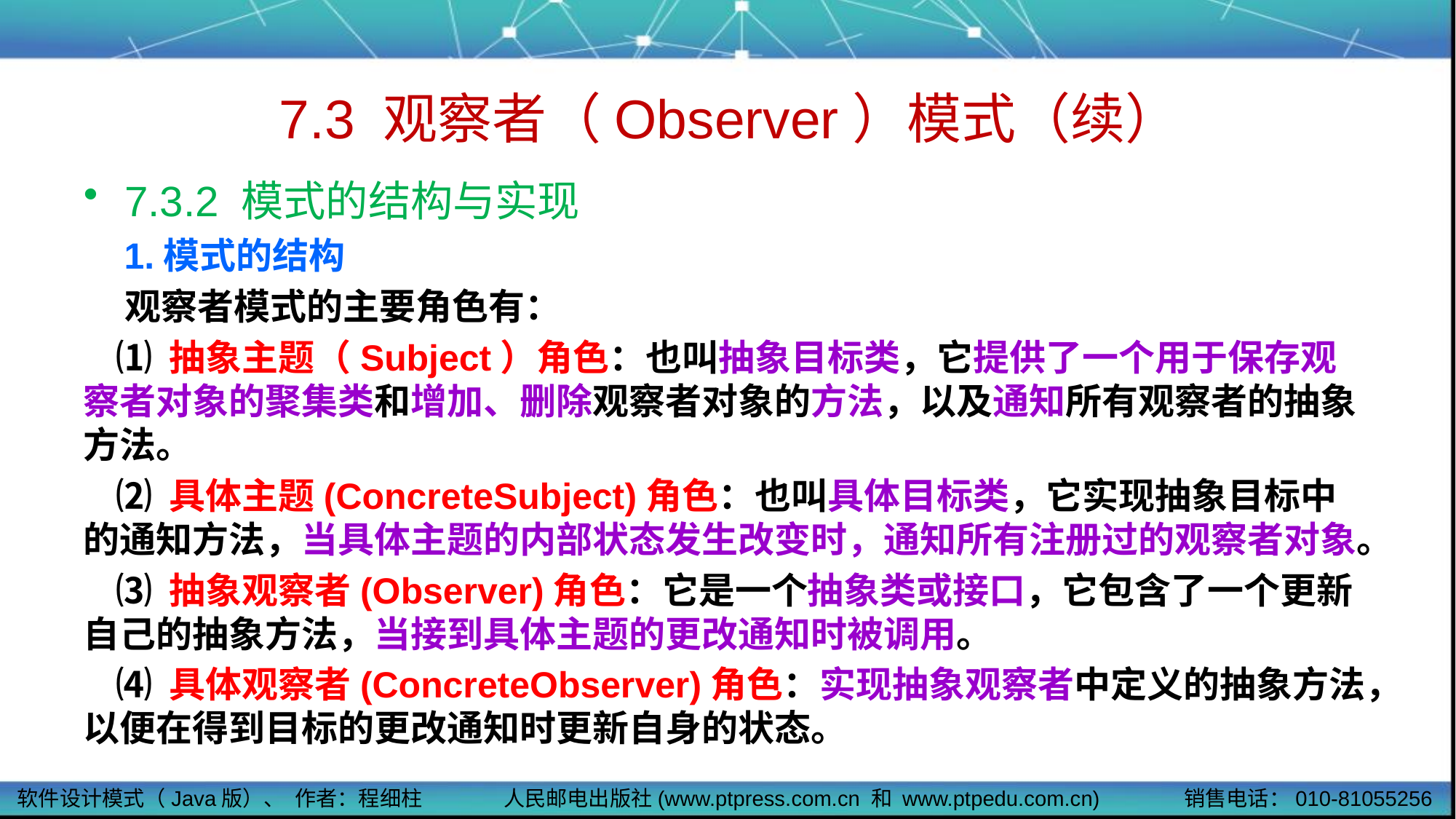

# 7.3 观察者（Observer）模式（续）
7.3.2 模式的结构与实现
    1.模式的结构
    观察者模式的主要角色有：
    ⑴ 抽象主题（Subject）角色：也叫抽象目标类，它提供了一个用于保存观察者对象的聚集类和增加、删除观察者对象的方法，以及通知所有观察者的抽象方法。
    ⑵ 具体主题(ConcreteSubject)角色：也叫具体目标类，它实现抽象目标中的通知方法，当具体主题的内部状态发生改变时，通知所有注册过的观察者对象。
    ⑶ 抽象观察者(Observer)角色：它是一个抽象类或接口，它包含了一个更新自己的抽象方法，当接到具体主题的更改通知时被调用。
    ⑷ 具体观察者(ConcreteObserver)角色：实现抽象观察者中定义的抽象方法，以便在得到目标的更改通知时更新自身的状态。
软件设计模式（Java版）、  作者：程细柱
人民邮电出版社(www.ptpress.com.cn 和 www.ptpedu.com.cn)
销售电话：010-81055256